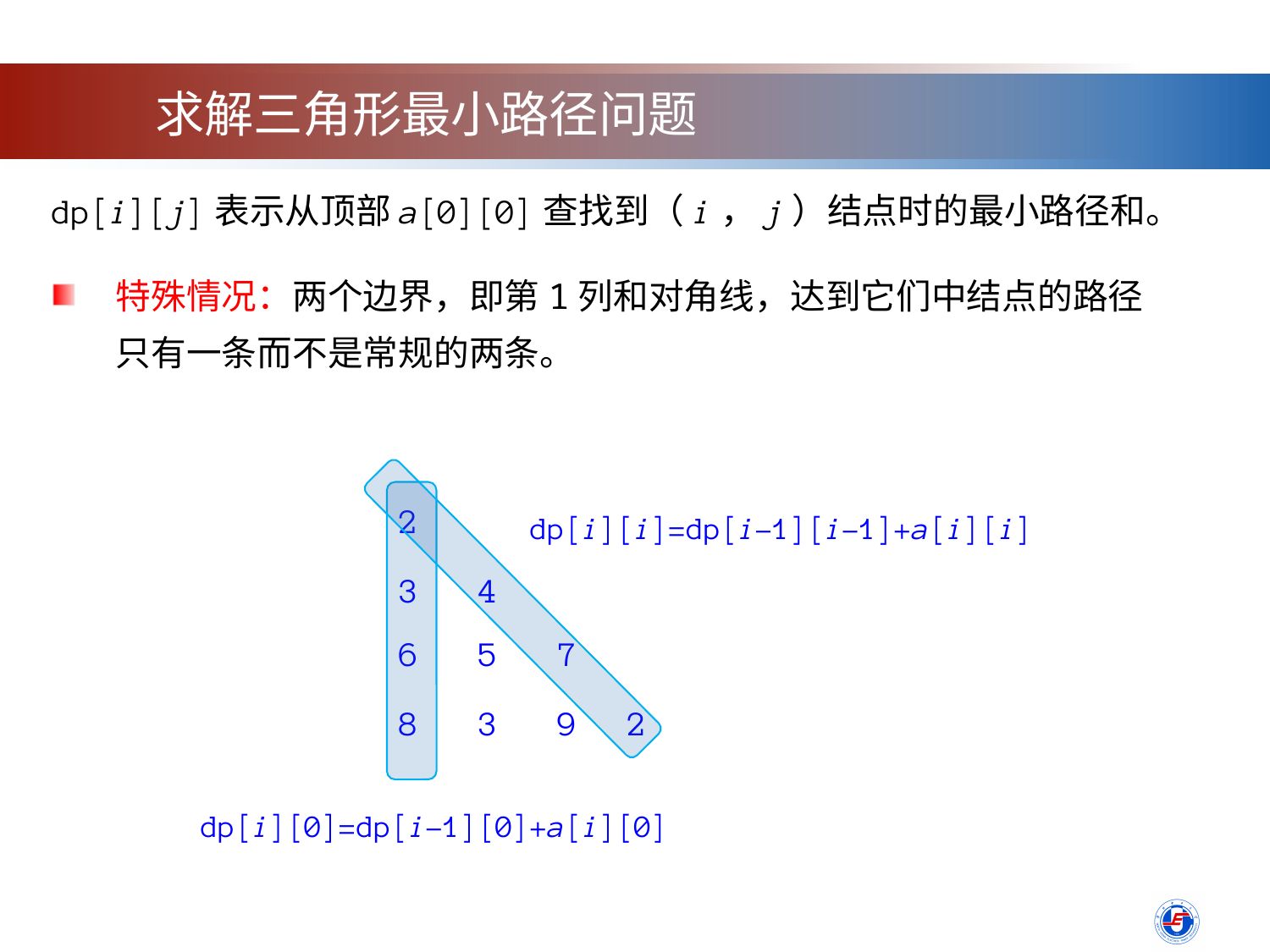

求解三角形最小路径问题
dp[i][j]表示从顶部a[0][0]查找到（i，j）结点时的最小路径和。
特殊情况：两个边界，即第1列和对角线，达到它们中结点的路径只有一条而不是常规的两条。

dp[i][i]=dp[i-1][i-1]+a[i][i]

dp[i][0]=dp[i-1][0]+a[i][0]
2
3
4
6
5
7
8
3
9
2